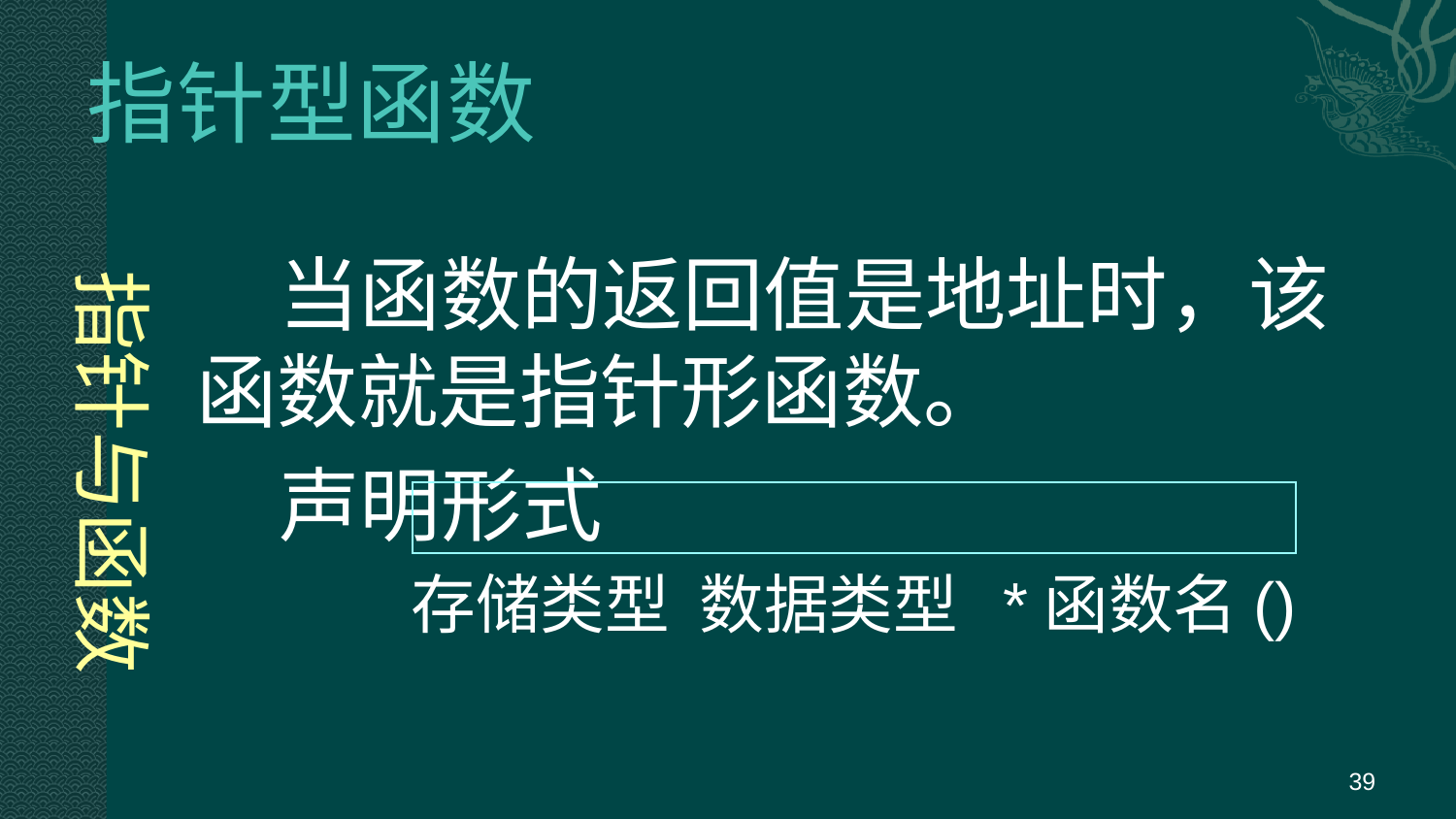

# 指针型函数
    指针与函数
当函数的返回值是地址时，该函数就是指针形函数。
声明形式
        存储类型  数据类型  *函数名()

39